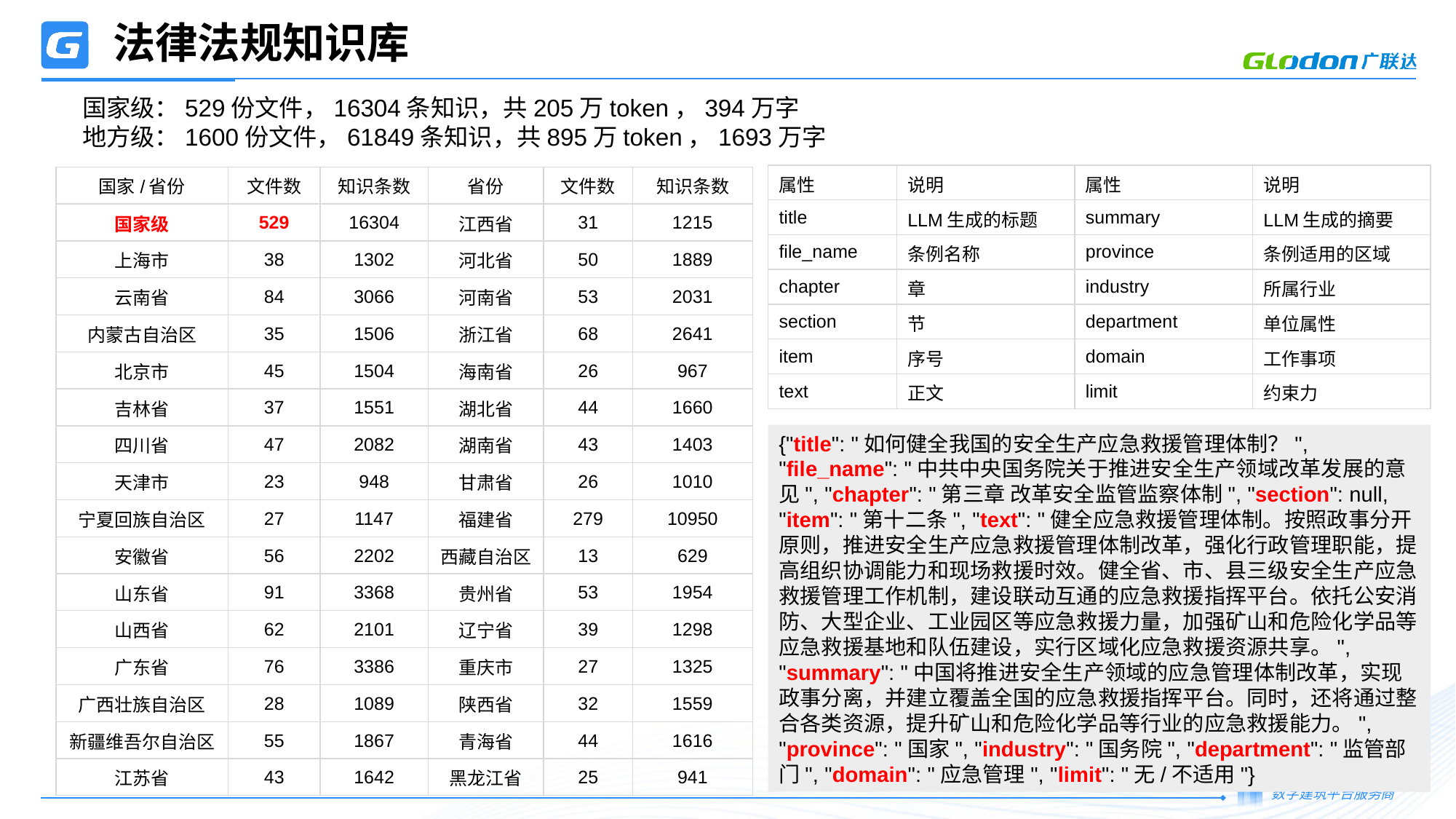

# 法律法规知识库
国家级：529份文件，16304条知识，共205万token，394万字
地方级：1600份文件，61849条知识，共895万token，1693万字
| 属性 | 说明 | 属性 | 说明 |
| --- | --- | --- | --- |
| title | LLM生成的标题 | summary | LLM生成的摘要 |
| file\_name | 条例名称 | province | 条例适用的区域 |
| chapter | 章 | industry | 所属行业 |
| section | 节 | department | 单位属性 |
| item | 序号 | domain | 工作事项 |
| text | 正文 | limit | 约束力 |
| 国家/省份 | 文件数 | 知识条数 | 省份 | 文件数 | 知识条数 |
| --- | --- | --- | --- | --- | --- |
| 国家级 | 529 | 16304 | 江西省 | 31 | 1215 |
| 上海市 | 38 | 1302 | 河北省 | 50 | 1889 |
| 云南省 | 84 | 3066 | 河南省 | 53 | 2031 |
| 内蒙古自治区 | 35 | 1506 | 浙江省 | 68 | 2641 |
| 北京市 | 45 | 1504 | 海南省 | 26 | 967 |
| 吉林省 | 37 | 1551 | 湖北省 | 44 | 1660 |
| 四川省 | 47 | 2082 | 湖南省 | 43 | 1403 |
| 天津市 | 23 | 948 | 甘肃省 | 26 | 1010 |
| 宁夏回族自治区 | 27 | 1147 | 福建省 | 279 | 10950 |
| 安徽省 | 56 | 2202 | 西藏自治区 | 13 | 629 |
| 山东省 | 91 | 3368 | 贵州省 | 53 | 1954 |
| 山西省 | 62 | 2101 | 辽宁省 | 39 | 1298 |
| 广东省 | 76 | 3386 | 重庆市 | 27 | 1325 |
| 广西壮族自治区 | 28 | 1089 | 陕西省 | 32 | 1559 |
| 新疆维吾尔自治区 | 55 | 1867 | 青海省 | 44 | 1616 |
| 江苏省 | 43 | 1642 | 黑龙江省 | 25 | 941 |
{"title": "如何健全我国的安全生产应急救援管理体制？", "file_name": "中共中央国务院关于推进安全生产领域改革发展的意见", "chapter": "第三章 改革安全监管监察体制", "section": null, "item": "第十二条", "text": "健全应急救援管理体制。按照政事分开原则，推进安全生产应急救援管理体制改革，强化行政管理职能，提高组织协调能力和现场救援时效。健全省、市、县三级安全生产应急救援管理工作机制，建设联动互通的应急救援指挥平台。依托公安消防、大型企业、工业园区等应急救援力量，加强矿山和危险化学品等应急救援基地和队伍建设，实行区域化应急救援资源共享。", "summary": "中国将推进安全生产领域的应急管理体制改革，实现政事分离，并建立覆盖全国的应急救援指挥平台。同时，还将通过整合各类资源，提升矿山和危险化学品等行业的应急救援能力。", "province": "国家", "industry": "国务院", "department": "监管部门", "domain": "应急管理", "limit": "无/不适用"}